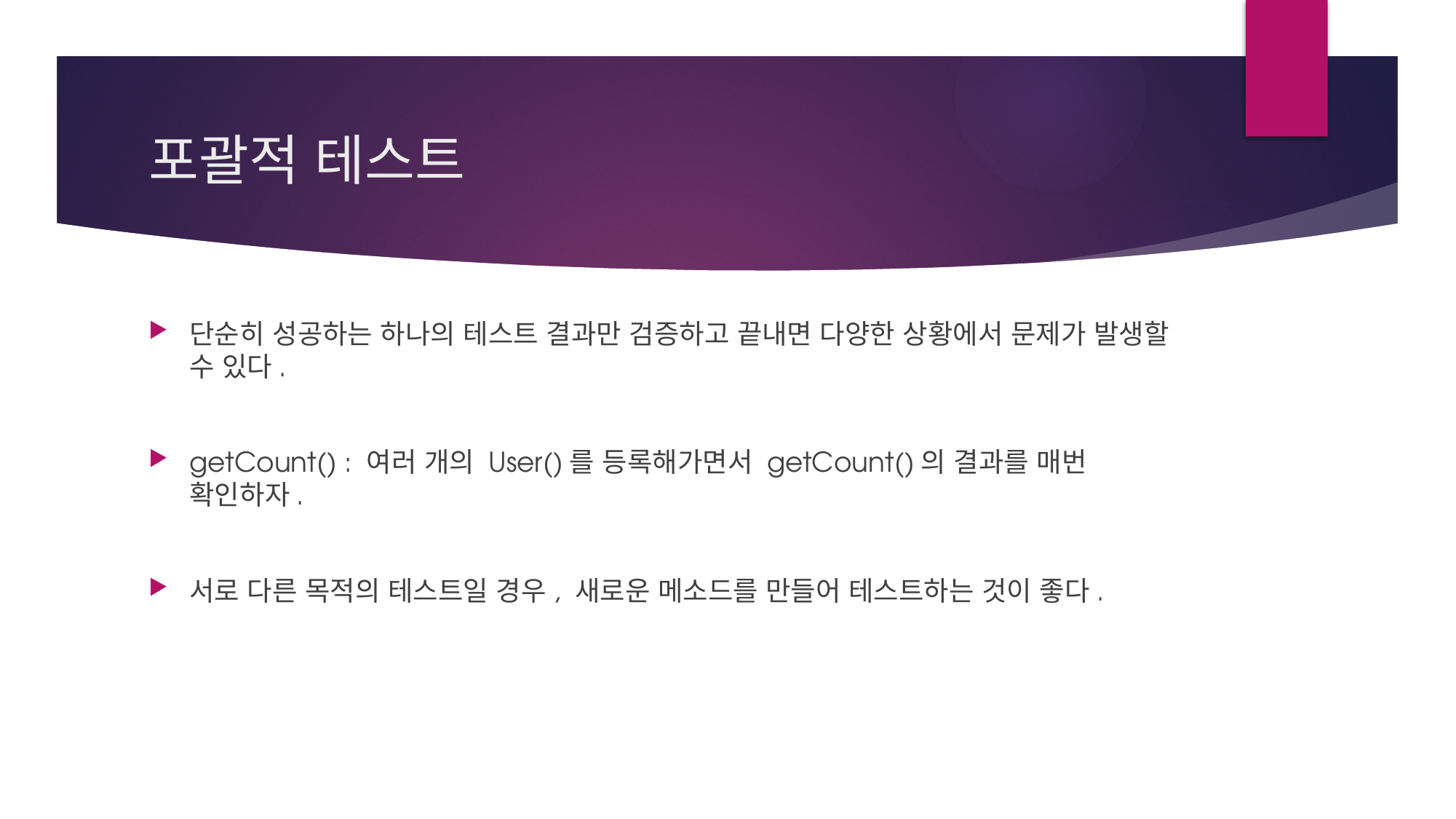

# 포괄적 테스트
단순히 성공하는 하나의 테스트 결과만 검증하고 끝내면 다양한 상황에서 문제가 발생할 수 있다.

getCount() : 여러 개의 User()를 등록해가면서 getCount()의 결과를 매번 확인하자.

서로 다른 목적의 테스트일 경우, 새로운 메소드를 만들어 테스트하는 것이 좋다.